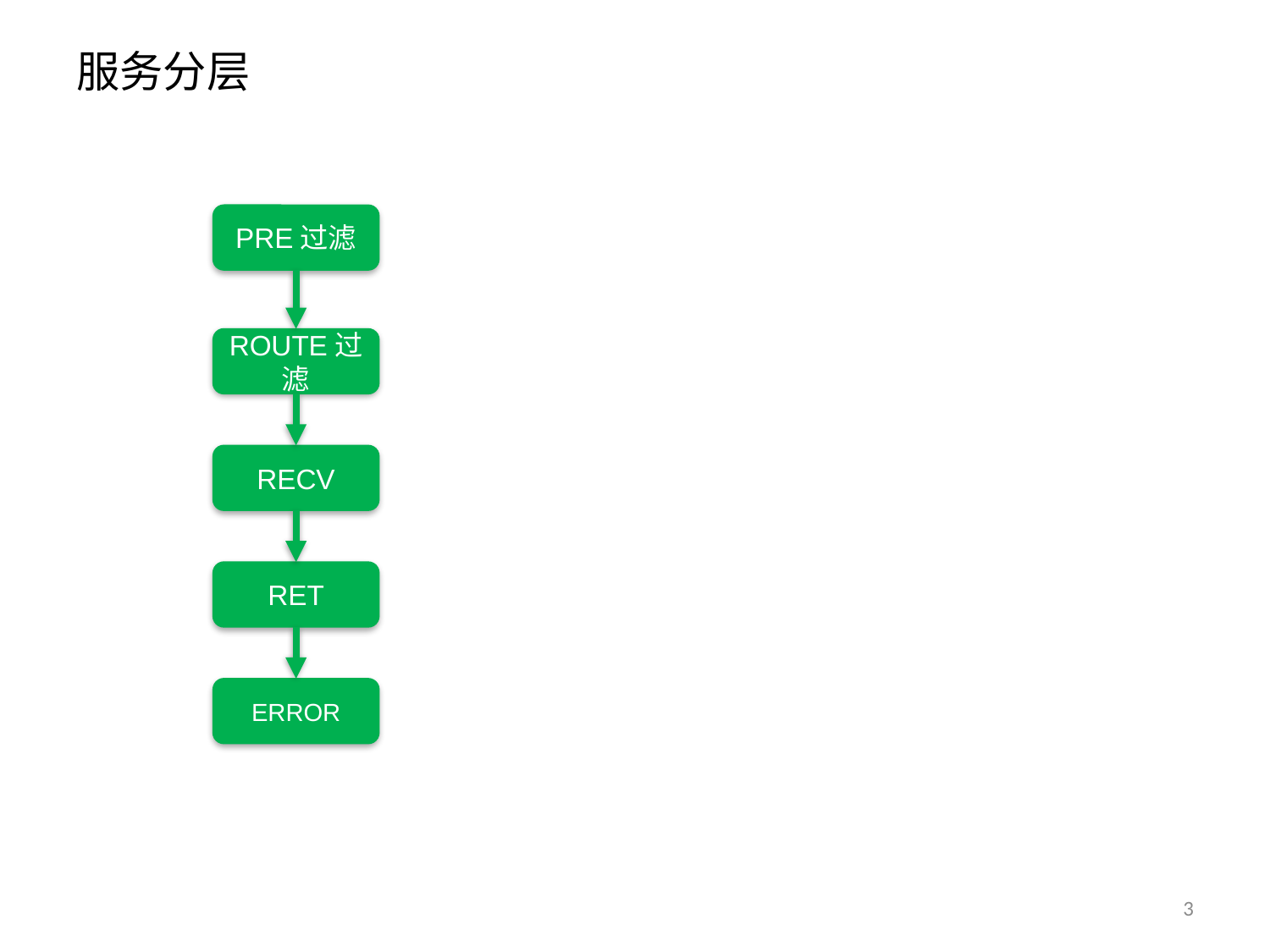

# 服务分层
PRE过滤
ROUTE过滤
RECV
RET
ERROR
3